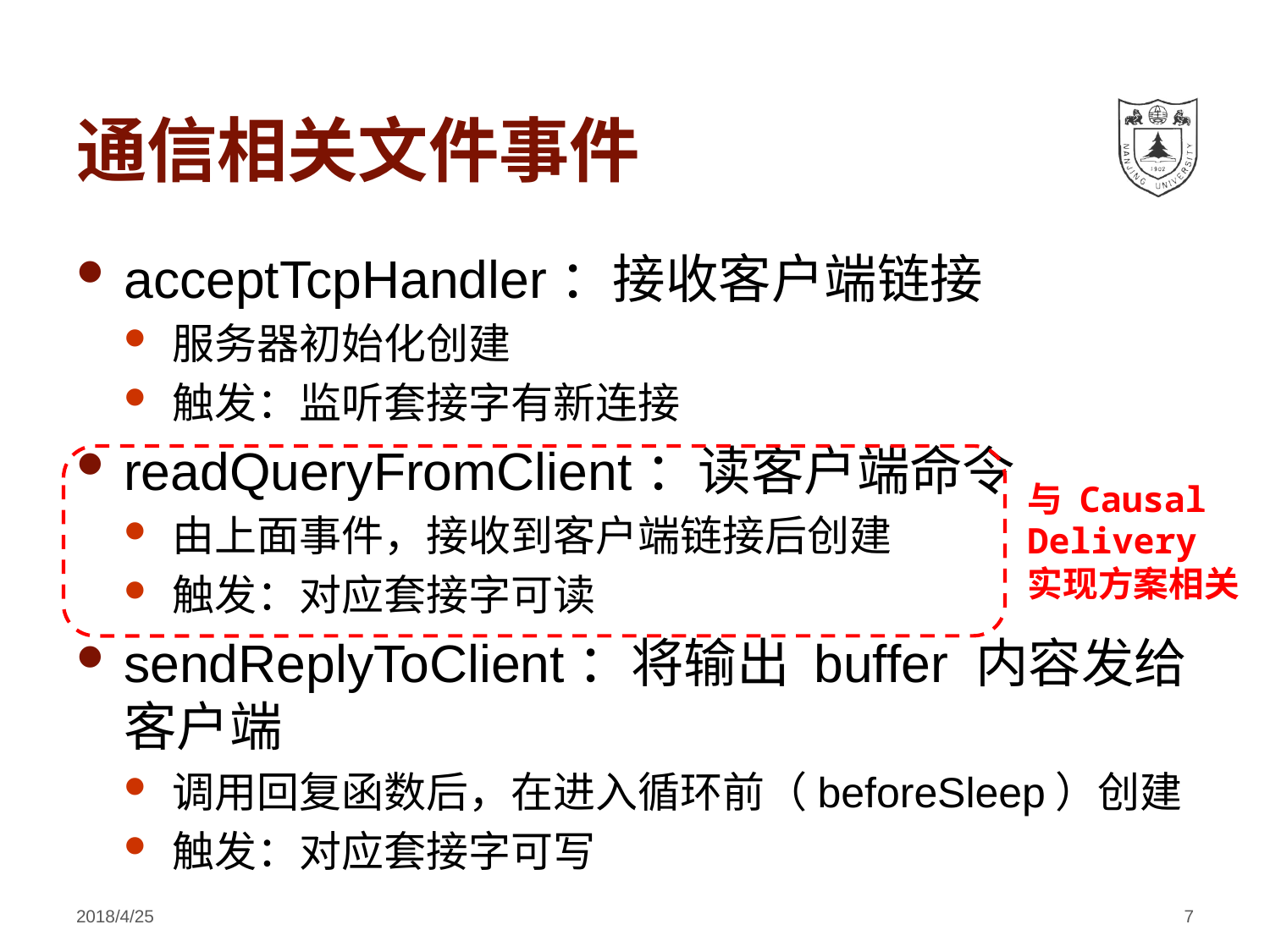

# 通信相关文件事件
acceptTcpHandler：接收客户端链接
服务器初始化创建
触发：监听套接字有新连接
readQueryFromClient：读客户端命令
由上面事件，接收到客户端链接后创建
触发：对应套接字可读
sendReplyToClient：将输出 buffer 内容发给客户端
调用回复函数后，在进入循环前（beforeSleep）创建
触发：对应套接字可写

与 Causal Delivery 实现方案相关
2018/4/25

7